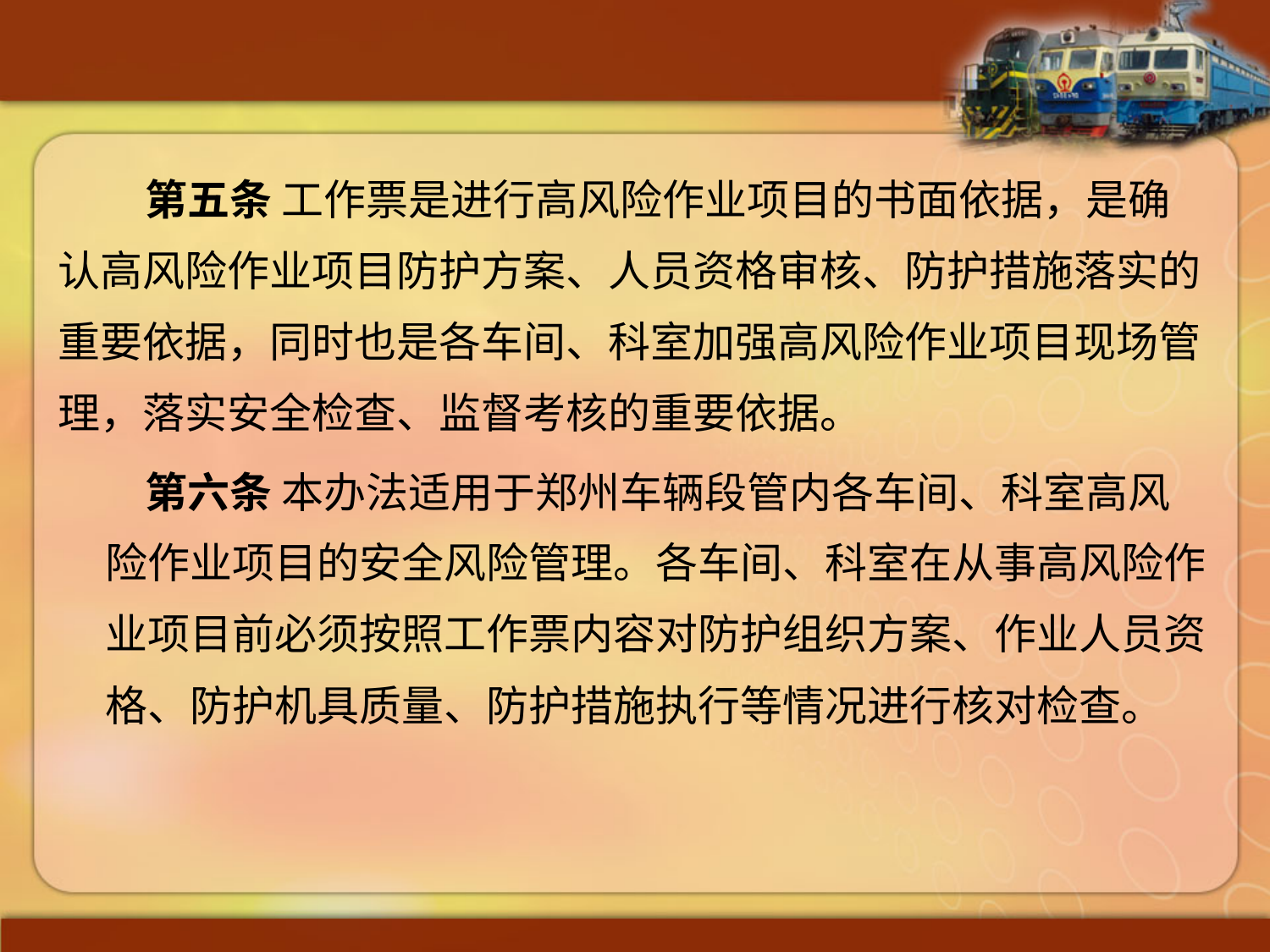

#
第五条 工作票是进行高风险作业项目的书面依据，是确认高风险作业项目防护方案、人员资格审核、防护措施落实的重要依据，同时也是各车间、科室加强高风险作业项目现场管理，落实安全检查、监督考核的重要依据。
第六条 本办法适用于郑州车辆段管内各车间、科室高风险作业项目的安全风险管理。各车间、科室在从事高风险作业项目前必须按照工作票内容对防护组织方案、作业人员资格、防护机具质量、防护措施执行等情况进行核对检查。